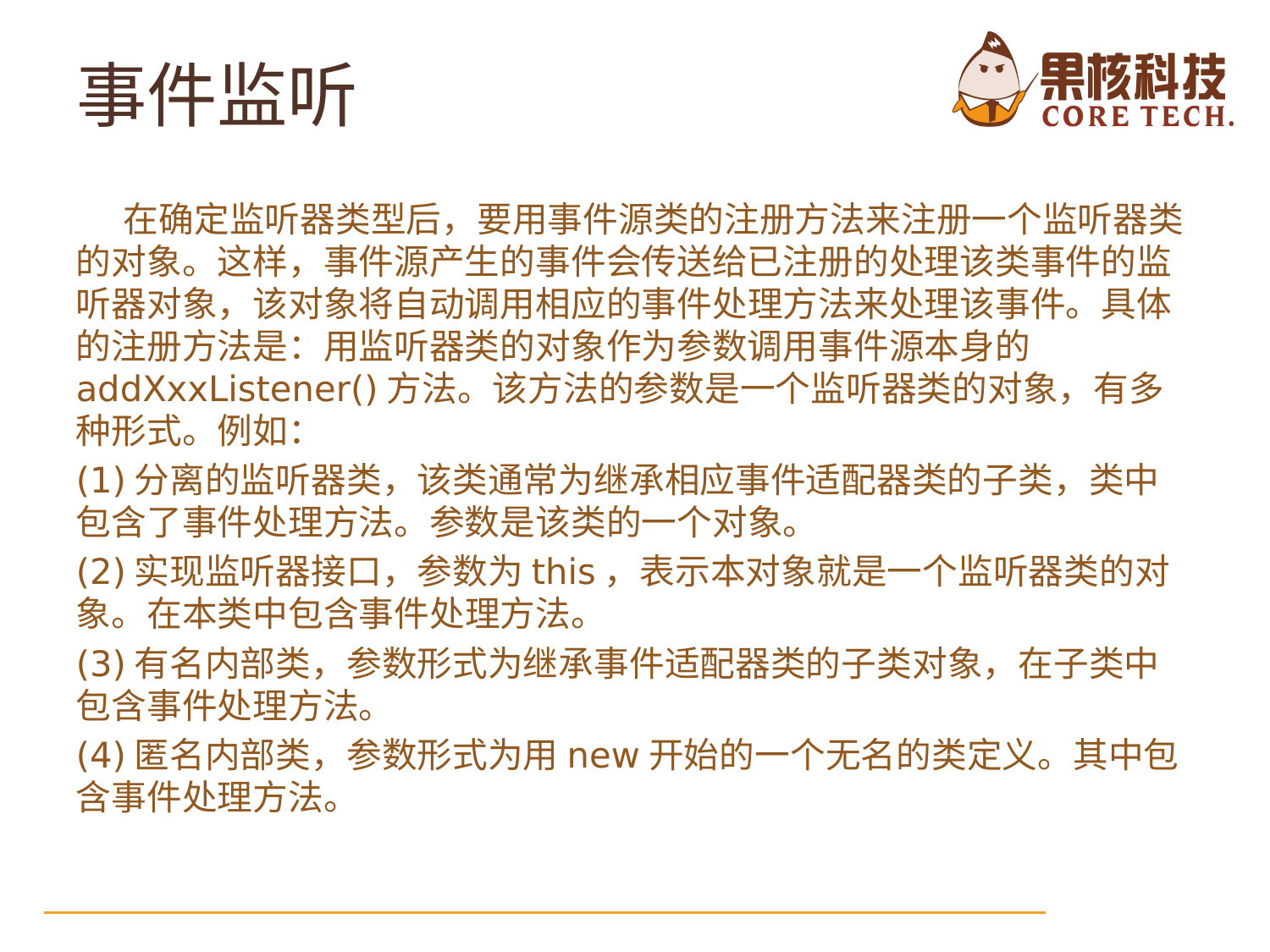

# 事件监听
     在确定监听器类型后，要用事件源类的注册方法来注册一个监听器类的对象。这样，事件源产生的事件会传送给已注册的处理该类事件的监听器对象，该对象将自动调用相应的事件处理方法来处理该事件。具体的注册方法是：用监听器类的对象作为参数调用事件源本身的addXxxListener()方法。该方法的参数是一个监听器类的对象，有多种形式。例如：
(1)分离的监听器类，该类通常为继承相应事件适配器类的子类，类中包含了事件处理方法。参数是该类的一个对象。
(2)实现监听器接口，参数为this，表示本对象就是一个监听器类的对象。在本类中包含事件处理方法。
(3)有名内部类，参数形式为继承事件适配器类的子类对象，在子类中包含事件处理方法。
(4)匿名内部类，参数形式为用new开始的一个无名的类定义。其中包含事件处理方法。